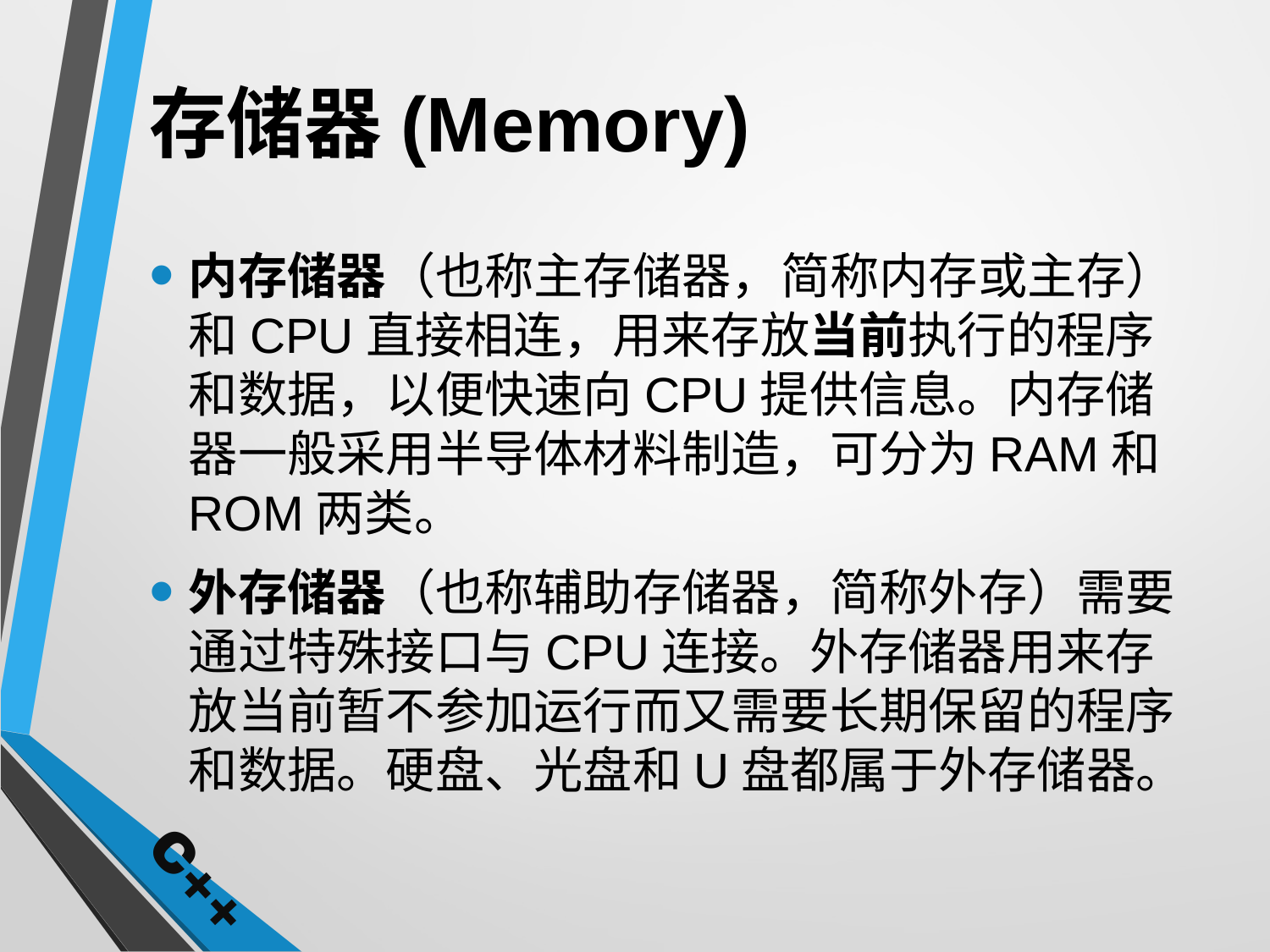

# 存储器(Memory)
内存储器（也称主存储器，简称内存或主存）和CPU直接相连，用来存放当前执行的程序和数据，以便快速向CPU提供信息。内存储器一般采用半导体材料制造，可分为RAM和ROM两类。
外存储器（也称辅助存储器，简称外存）需要通过特殊接口与CPU连接。外存储器用来存放当前暂不参加运行而又需要长期保留的程序和数据。硬盘、光盘和U盘都属于外存储器。